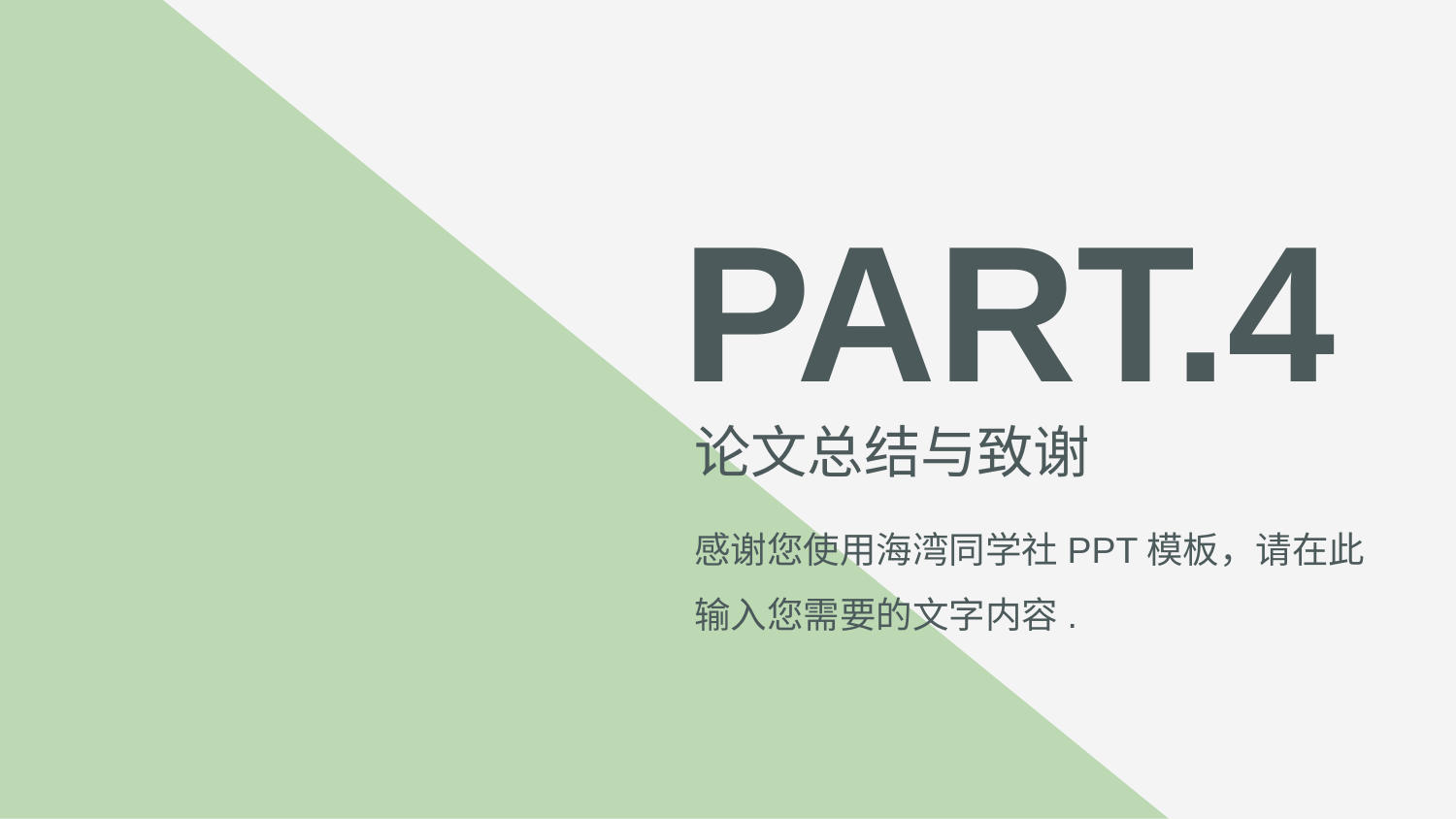

PART.4
论文总结与致谢
感谢您使用海湾同学社PPT模板，请在此输入您需要的文字内容.